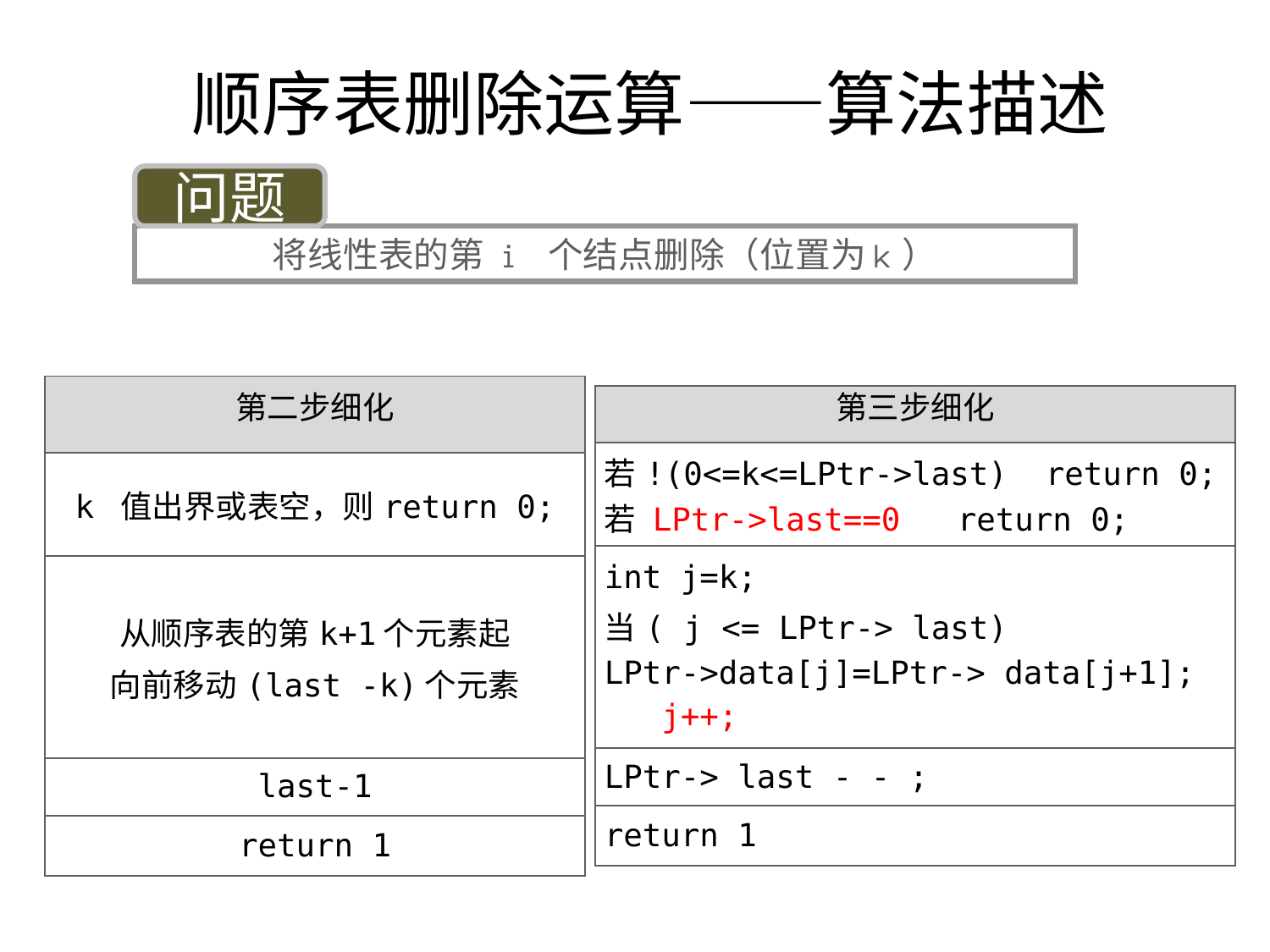

# 顺序表删除运算——算法描述
问题
将线性表的第 i 个结点删除（位置为k）
| 第二步细化 |
| --- |
| k 值出界或表空，则return 0; |
| 从顺序表的第k+1个元素起 向前移动(last -k)个元素 |
| last-1 |
| return 1 |
| 第三步细化 |
| --- |
| 若!(0<=k<=LPtr->last) return 0;若 LPtr->last==0 return 0; |
| int j=k; 当( j <= LPtr-> last) LPtr->data[j]=LPtr-> data[j+1]; j++; |
| LPtr-> last - - ; |
| return 1 |
47